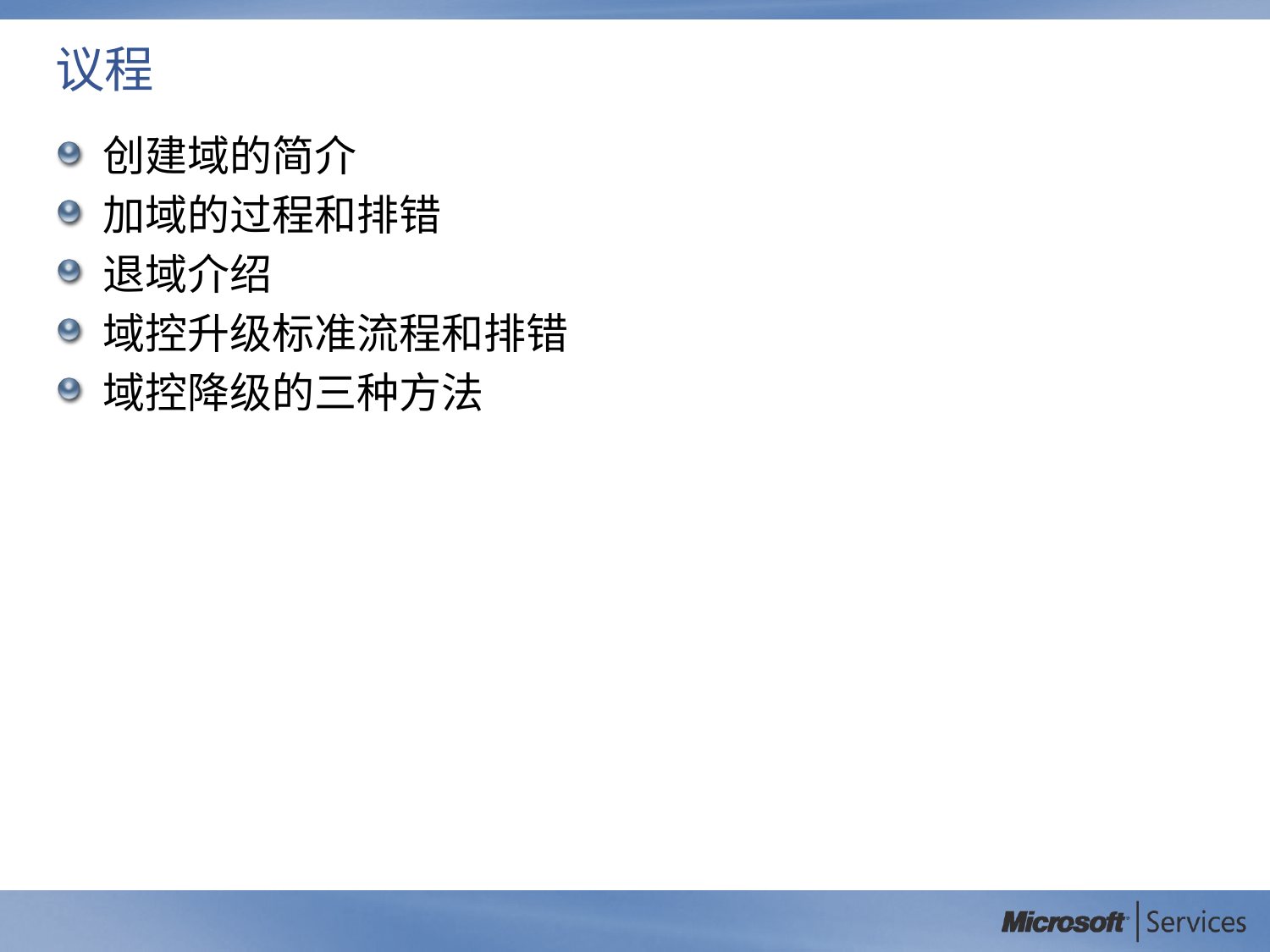

# 议程
创建域的简介
加域的过程和排错
退域介绍
域控升级标准流程和排错
域控降级的三种方法